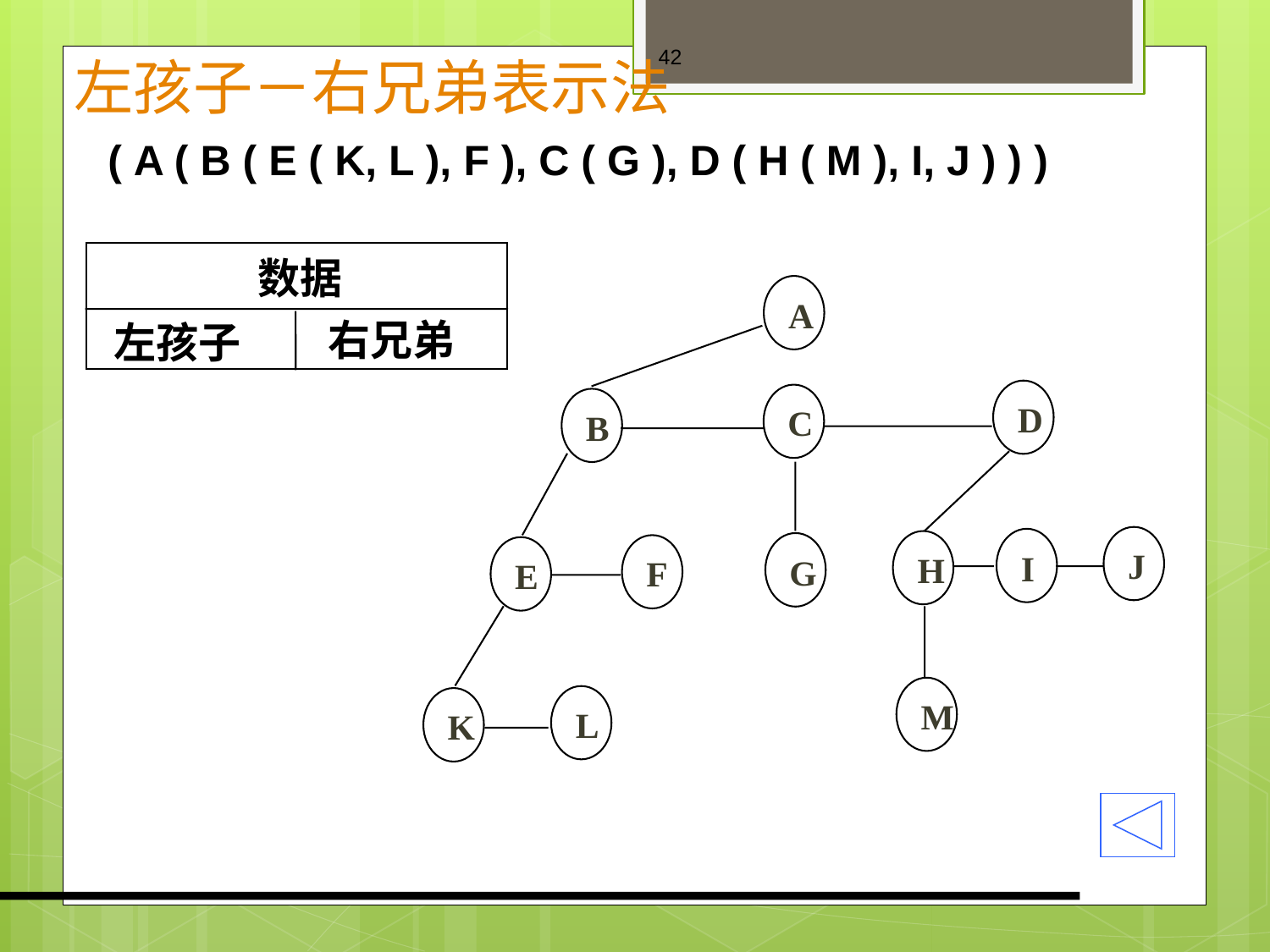

# 左孩子－右兄弟表示法
( A ( B ( E ( K, L ), F ), C ( G ), D ( H ( M ), I, J ) ) )

数据
  右兄弟

左孩子

A

D

C

B

J

I

H

G

F

E

M

L

K

42